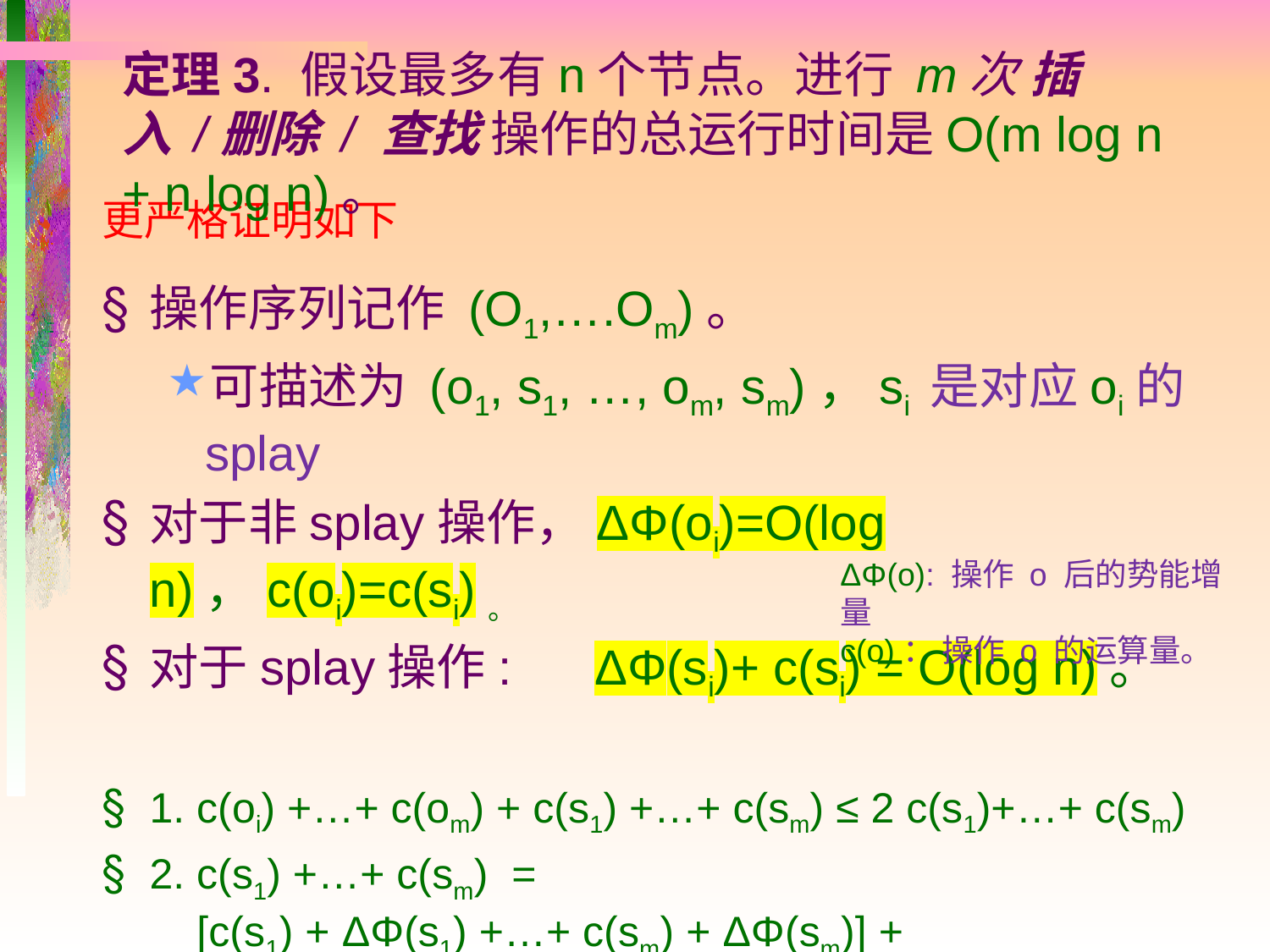

定理3. 假设最多有n个节点。进行 m次 插入 /删除 / 查找 操作的总运行时间是O(m log n + n log n)。
更严格证明如下
操作序列记作 (O1,….Om)。
可描述为 (o1, s1, …, om, sm)，si 是对应oi的splay
对于非splay操作，ΔΦ(oi)=O(log n)，c(oi)=c(si)。
对于splay操作:      ΔΦ(si)+ c(si) = O(log n)。

1. c(oi) +…+ c(om) + c(s1) +…+ c(sm) ≤ 2 c(s1)+…+ c(sm)
2. c(s1) +…+ c(sm)  =
    [c(s1) + ΔΦ(s1) +…+ c(sm) + ΔΦ(sm)] +
              [ΔΦ(o1) +…+ ΔΦ(om)] + Φ初- Φ末
          ≤ m log n + m log n + n logn = O( m logn + n logn)
ΔΦ(o): 操作 o 后的势能增量
c(o)： 操作 o 的运算量。